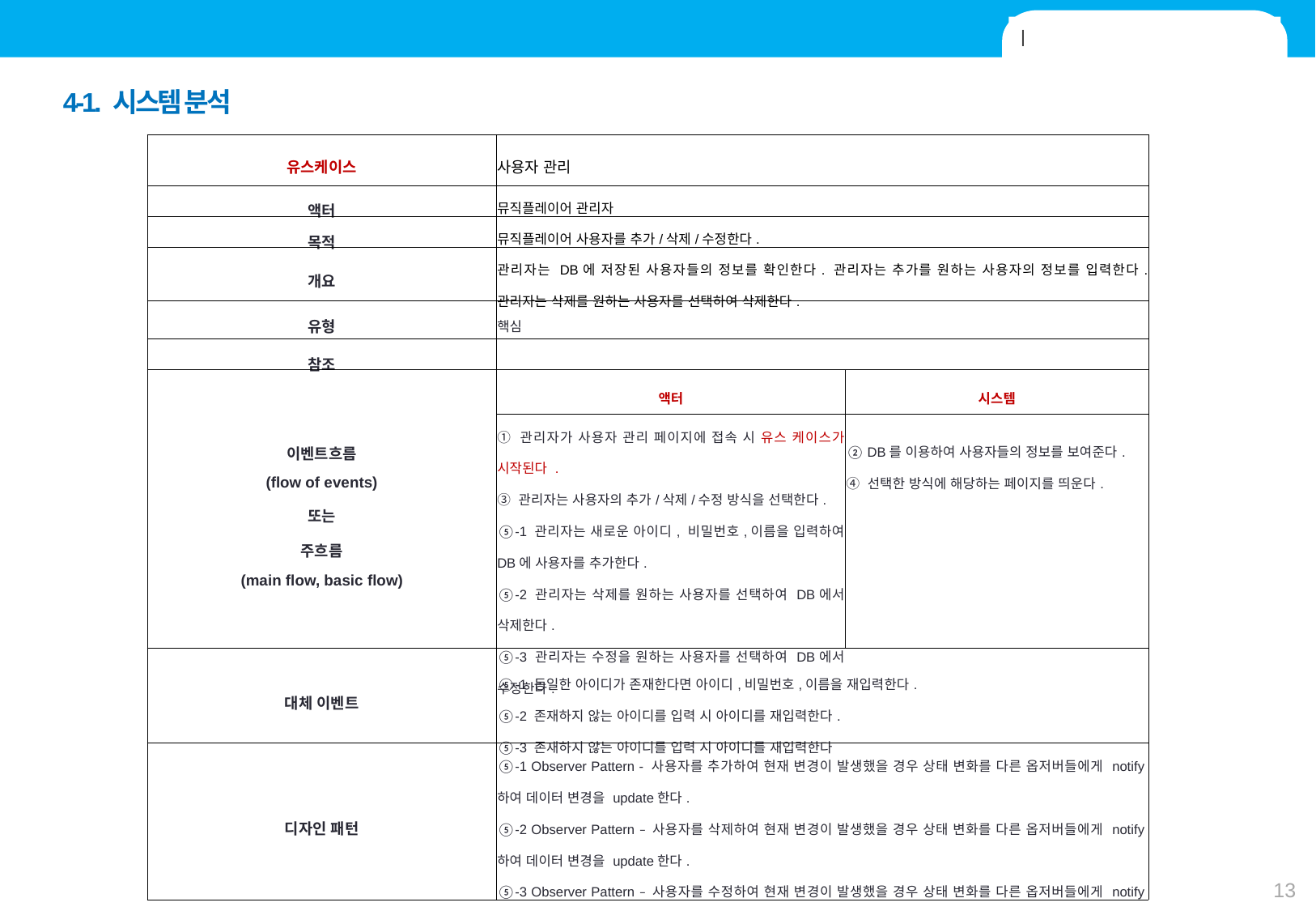

Ⅳ. 옵저버패턴 : 사용자관리

4-1. 시스템 분석
| 유스케이스 | 사용자 관리 |  |
| --- | --- | --- |
| 액터 | 뮤직플레이어 관리자 |  |
| 목적 | 뮤직플레이어 사용자를 추가/삭제/수정한다. |  |
| 개요 | 관리자는 DB에 저장된 사용자들의 정보를 확인한다. 관리자는 추가를 원하는 사용자의 정보를 입력한다. 관리자는 삭제를 원하는 사용자를 선택하여 삭제한다. |  |
| 유형 | 핵심 |  |
| 참조 |  |  |
| 이벤트흐름 (flow of events) 또는 주흐름 (main flow, basic flow) | 액터 | 시스템 |
|  | ① 관리자가 사용자 관리 페이지에 접속 시 유스 케이스가 시작된다 . ③ 관리자는 사용자의 추가/삭제/수정 방식을 선택한다. ⑤-1 관리자는 새로운 아이디, 비밀번호,이름을 입력하여 DB에 사용자를 추가한다. ⑤-2 관리자는 삭제를 원하는 사용자를 선택하여 DB에서 삭제한다. ⑤-3 관리자는 수정을 원하는 사용자를 선택하여 DB에서 수정한다. | ② DB를 이용하여 사용자들의 정보를 보여준다. ④ 선택한 방식에 해당하는 페이지를 띄운다. |
| 대체 이벤트 | ⑤-1 동일한 아이디가 존재한다면 아이디,비밀번호,이름을 재입력한다. ⑤-2 존재하지 않는 아이디를 입력 시 아이디를 재입력한다. ⑤-3 존재하지 않는 아이디를 입력 시 아이디를 재입력한다 |  |
| 디자인 패턴 | ⑤-1 Observer Pattern - 사용자를 추가하여 현재 변경이 발생했을 경우 상태 변화를 다른 옵저버들에게 notify하여 데이터 변경을 update한다. ⑤-2 Observer Pattern – 사용자를 삭제하여 현재 변경이 발생했을 경우 상태 변화를 다른 옵저버들에게 notify하여 데이터 변경을 update한다. ⑤-3 Observer Pattern – 사용자를 수정하여 현재 변경이 발생했을 경우 상태 변화를 다른 옵저버들에게 notify하여 데이터 변경을 update한다. |  |
13